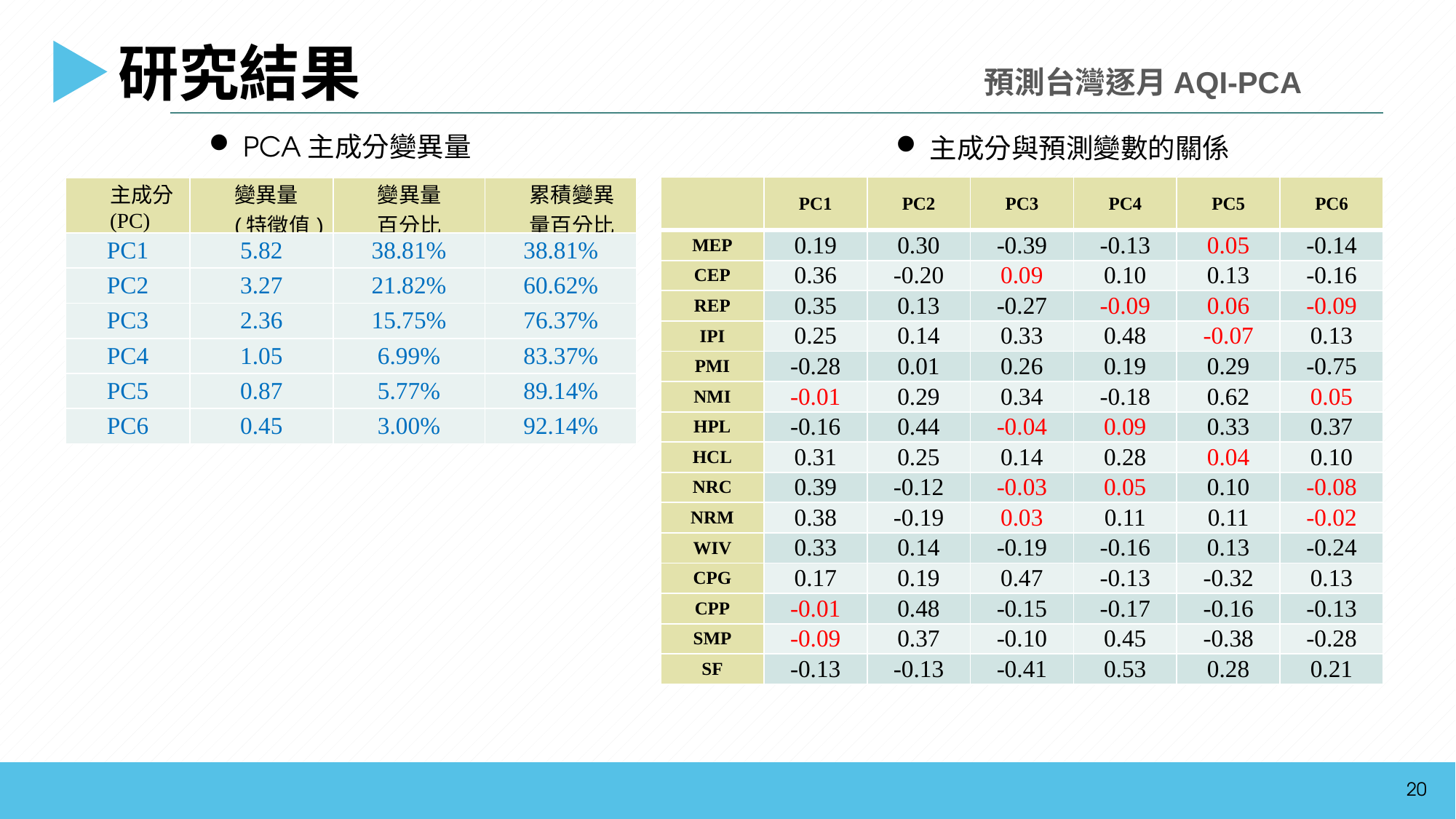

研究結果

預測台灣逐月AQI-PCA
PCA主成分變異量
主成分與預測變數的關係
|  | PC1 | PC2 | PC3 | PC4 | PC5 | PC6 |
| --- | --- | --- | --- | --- | --- | --- |
| MEP | 0.19 | 0.30 | -0.39 | -0.13 | 0.05 | -0.14 |
| CEP | 0.36 | -0.20 | 0.09 | 0.10 | 0.13 | -0.16 |
| REP | 0.35 | 0.13 | -0.27 | -0.09 | 0.06 | -0.09 |
| IPI | 0.25 | 0.14 | 0.33 | 0.48 | -0.07 | 0.13 |
| PMI | -0.28 | 0.01 | 0.26 | 0.19 | 0.29 | -0.75 |
| NMI | -0.01 | 0.29 | 0.34 | -0.18 | 0.62 | 0.05 |
| HPL | -0.16 | 0.44 | -0.04 | 0.09 | 0.33 | 0.37 |
| HCL | 0.31 | 0.25 | 0.14 | 0.28 | 0.04 | 0.10 |
| NRC | 0.39 | -0.12 | -0.03 | 0.05 | 0.10 | -0.08 |
| NRM | 0.38 | -0.19 | 0.03 | 0.11 | 0.11 | -0.02 |
| WIV | 0.33 | 0.14 | -0.19 | -0.16 | 0.13 | -0.24 |
| CPG | 0.17 | 0.19 | 0.47 | -0.13 | -0.32 | 0.13 |
| CPP | -0.01 | 0.48 | -0.15 | -0.17 | -0.16 | -0.13 |
| SMP | -0.09 | 0.37 | -0.10 | 0.45 | -0.38 | -0.28 |
| SF | -0.13 | -0.13 | -0.41 | 0.53 | 0.28 | 0.21 |
| 主成分(PC) | 變異量 (特徵值) | 變異量 百分比 | 累積變異量百分比 |
| --- | --- | --- | --- |
| PC1 | 5.82 | 38.81% | 38.81% |
| PC2 | 3.27 | 21.82% | 60.62% |
| PC3 | 2.36 | 15.75% | 76.37% |
| PC4 | 1.05 | 6.99% | 83.37% |
| PC5 | 0.87 | 5.77% | 89.14% |
| PC6 | 0.45 | 3.00% | 92.14% |

20